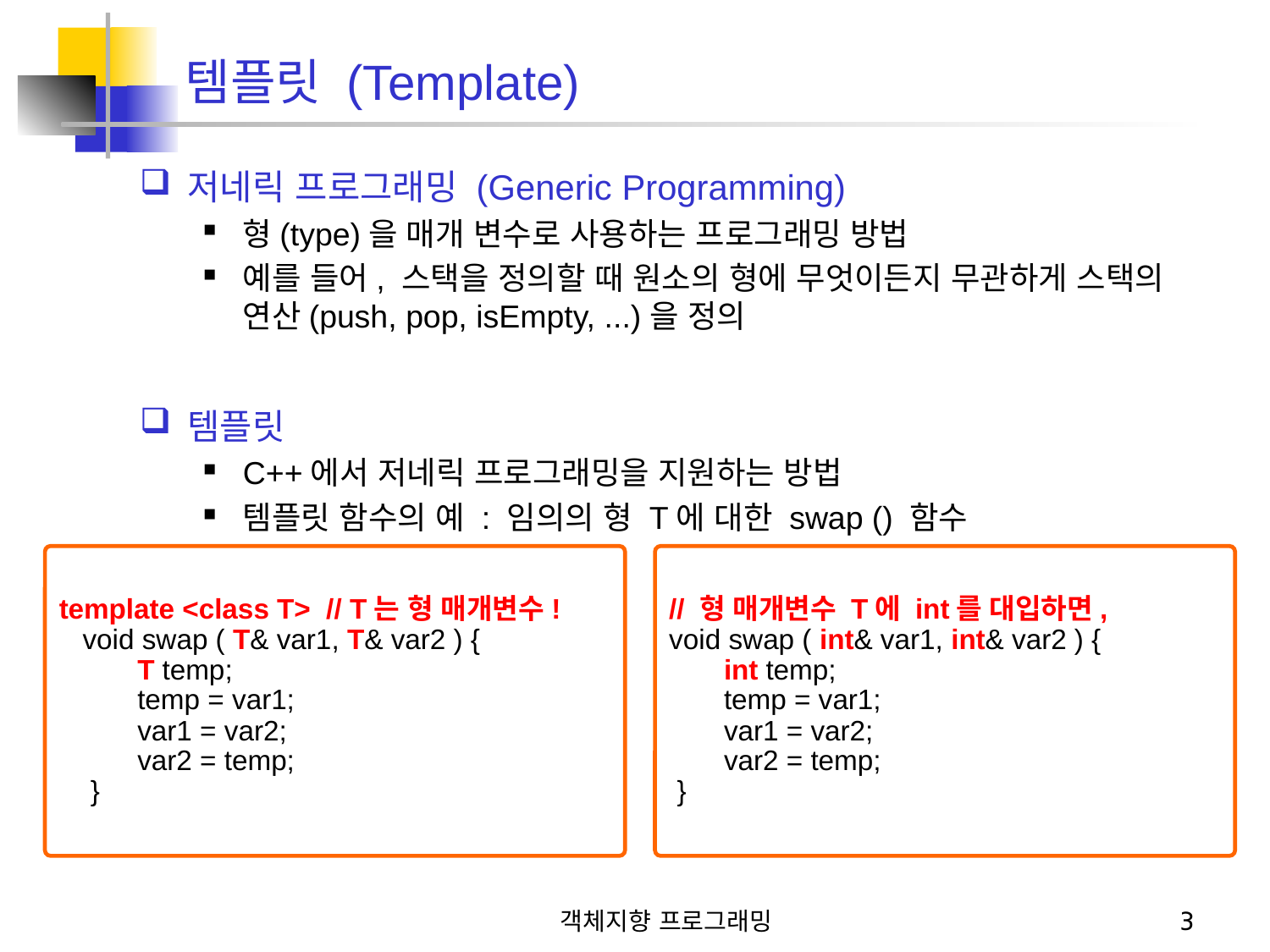

템플릿 (Template)
저네릭 프로그래밍 (Generic Programming)
형(type)을 매개 변수로 사용하는 프로그래밍 방법
예를 들어, 스택을 정의할 때 원소의 형에 무엇이든지 무관하게 스택의 연산(push, pop, isEmpty, ...)을 정의

템플릿
C++에서 저네릭 프로그래밍을 지원하는 방법
템플릿 함수의 예 : 임의의 형 T에 대한 swap () 함수
template <class T>  // T는 형 매개변수!
   void swap ( T& var1, T& var2 ) {
          T temp;
          temp = var1;
          var1 = var2;
          var2 = temp;
    }
// 형 매개변수 T에 int를 대입하면,
void swap ( int& var1, int& var2 ) {
       int temp;
       temp = var1;
       var1 = var2;
       var2 = temp;
 }
객체지향 프로그래밍
3